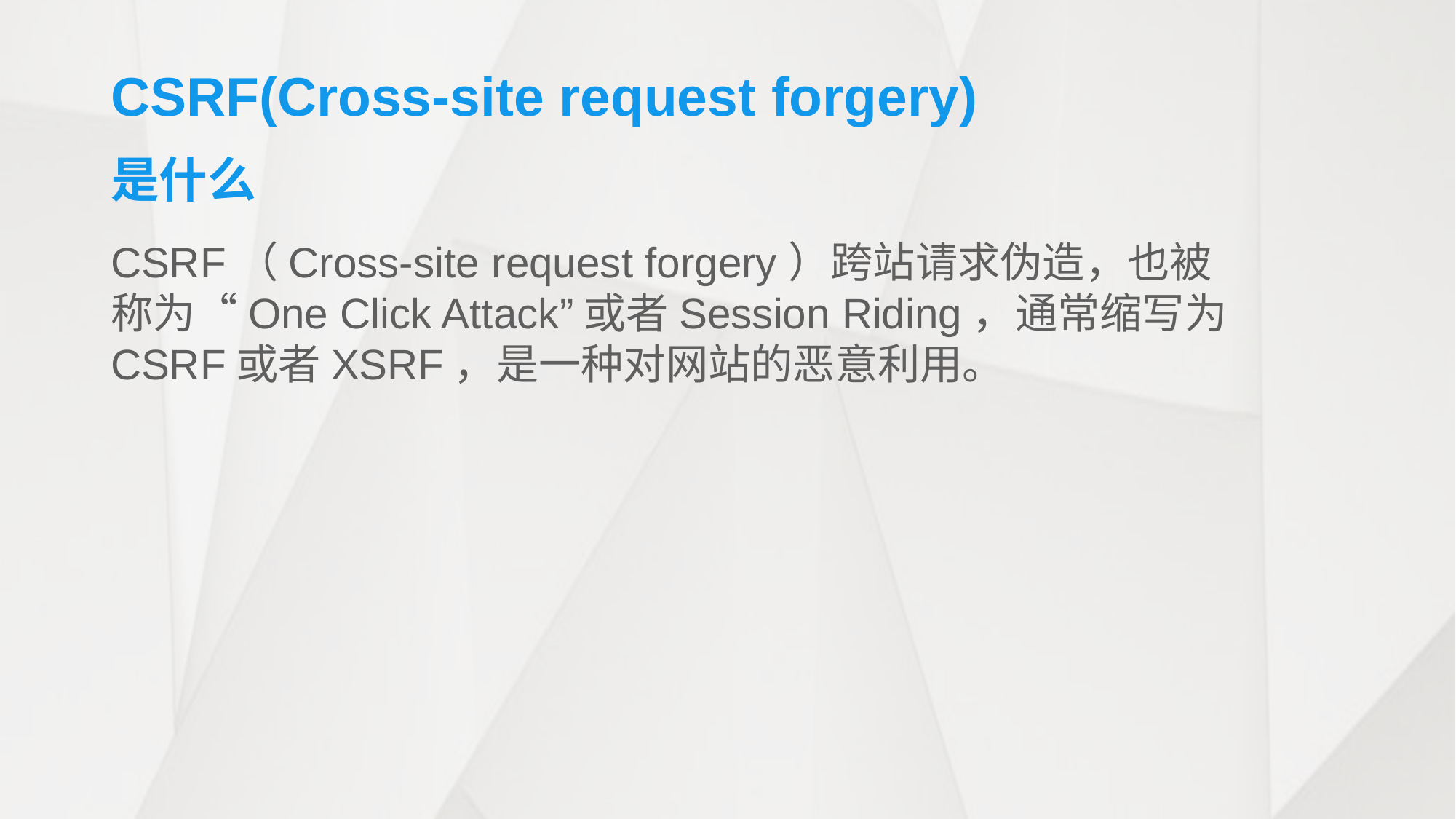

CSRF(Cross-site request forgery)
是什么
CSRF（Cross-site request forgery）跨站请求伪造，也被称为“One Click Attack”或者Session Riding，通常缩写为CSRF或者XSRF，是一种对网站的恶意利用。